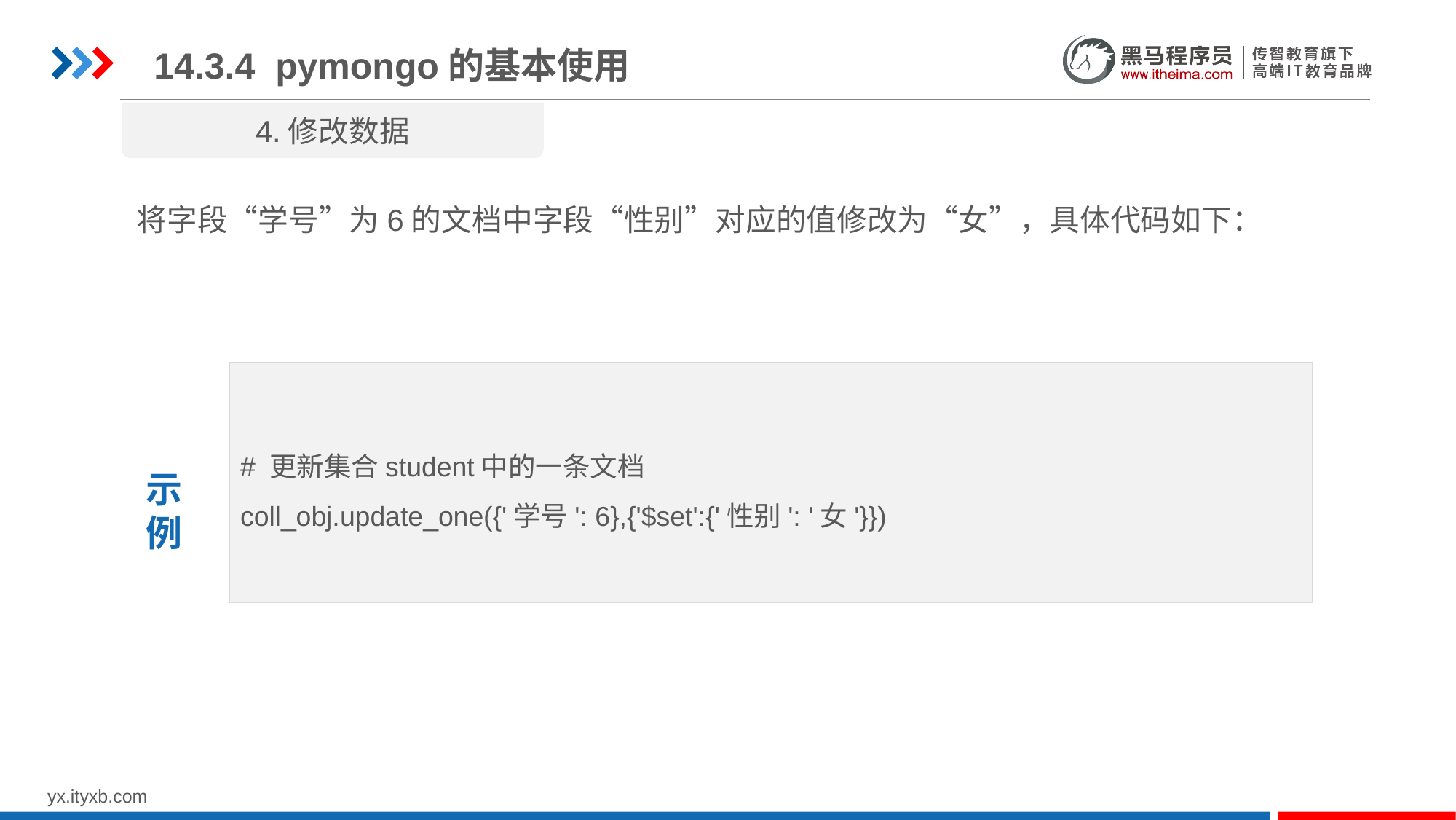

14.3.4  pymongo的基本使用

4.修改数据
将字段“学号”为6的文档中字段“性别”对应的值修改为“女”，具体代码如下：
# 更新集合student中的一条文档
coll_obj.update_one({'学号': 6},{'$set':{'性别': '女'}})
示
例